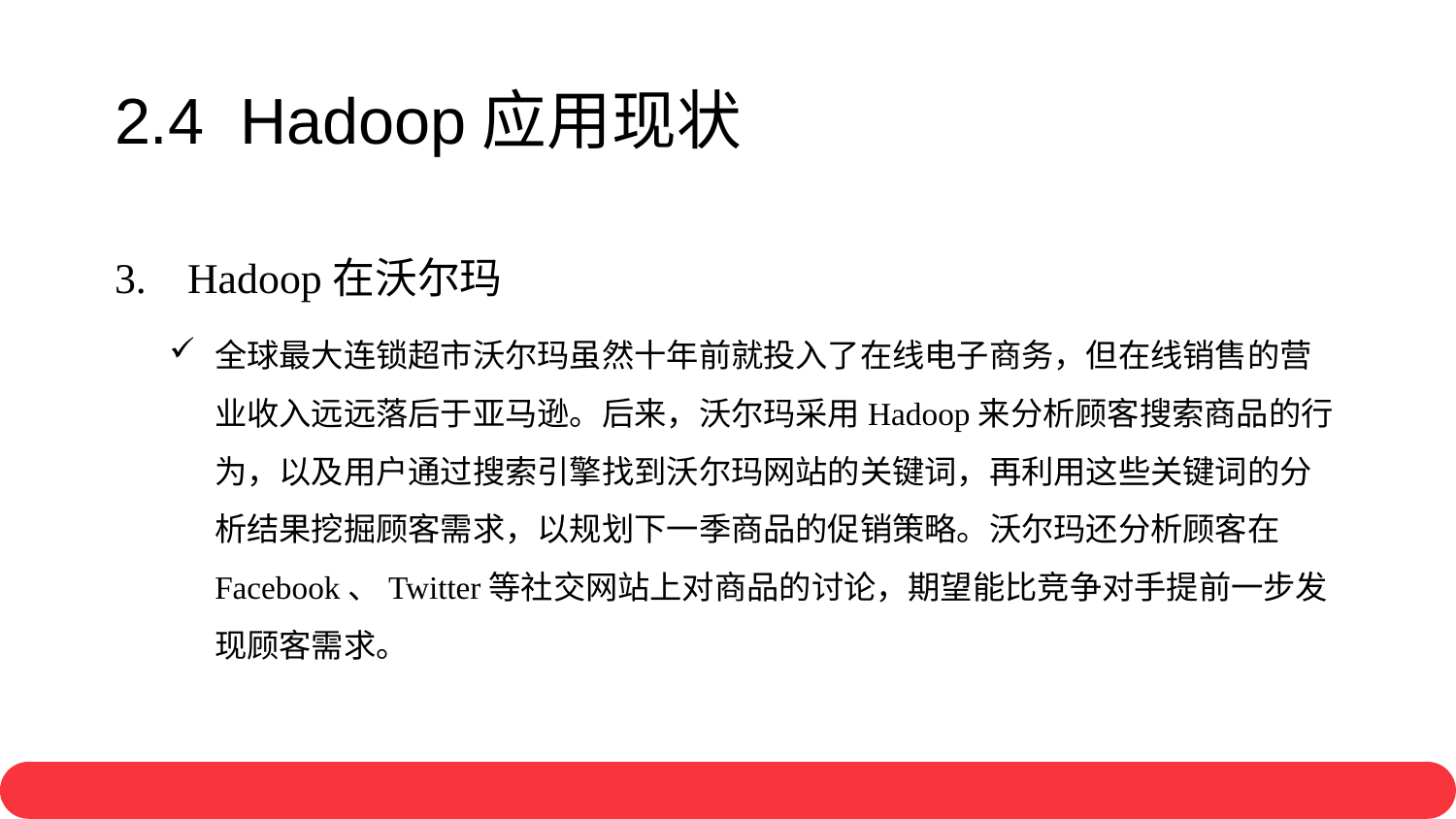

# 2.4  Hadoop应用现状
Hadoop在沃尔玛
全球最大连锁超市沃尔玛虽然十年前就投入了在线电子商务，但在线销售的营业收入远远落后于亚马逊。后来，沃尔玛采用Hadoop来分析顾客搜索商品的行为，以及用户通过搜索引擎找到沃尔玛网站的关键词，再利用这些关键词的分析结果挖掘顾客需求，以规划下一季商品的促销策略。沃尔玛还分析顾客在Facebook、Twitter等社交网站上对商品的讨论，期望能比竞争对手提前一步发现顾客需求。